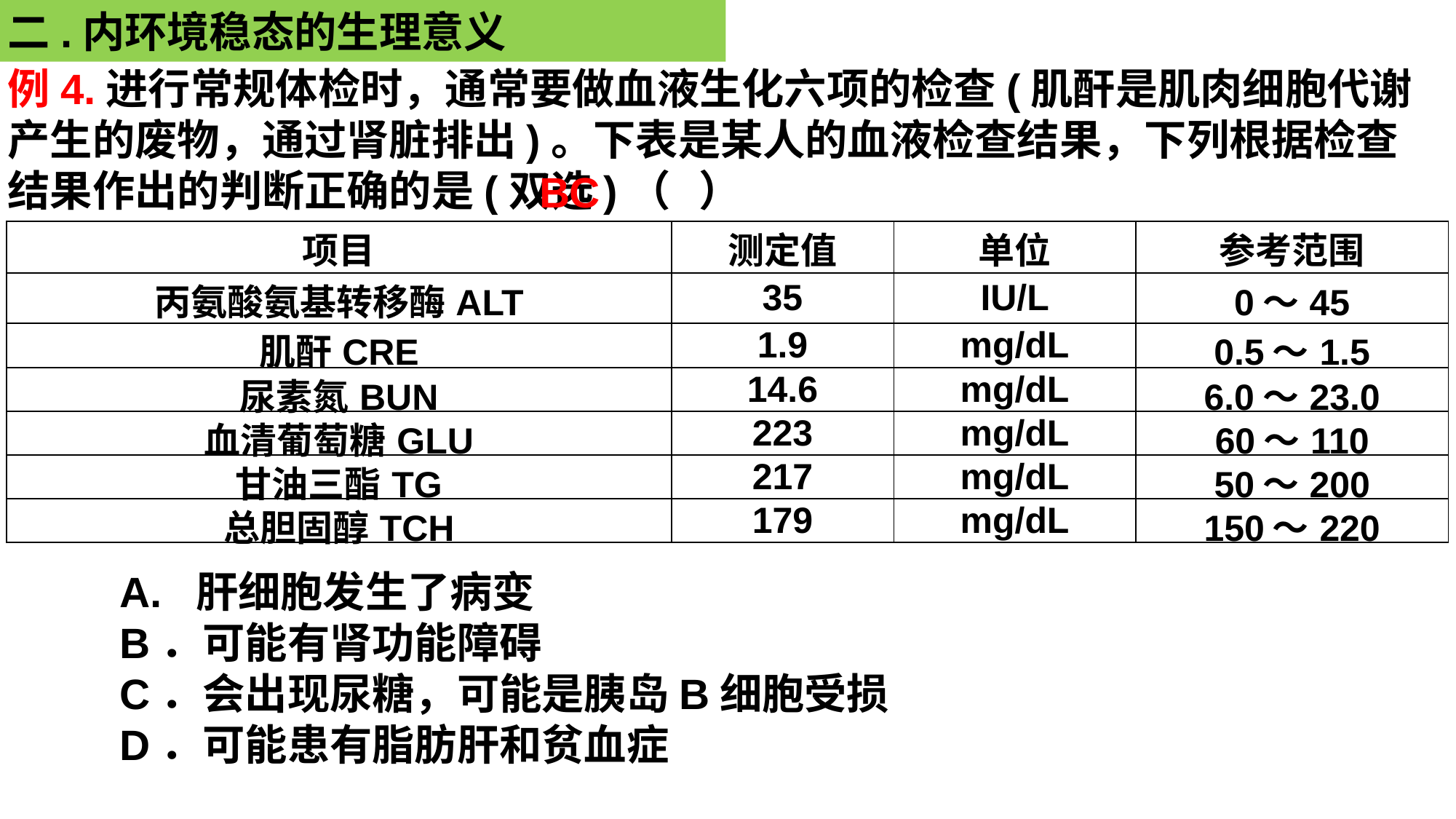

二.内环境稳态的生理意义
例4.进行常规体检时，通常要做血液生化六项的检查(肌酐是肌肉细胞代谢产生的废物，通过肾脏排出)。下表是某人的血液检查结果，下列根据检查结果作出的判断正确的是(双选)（   ）
BC
| 项目 | 测定值 | 单位 | 参考范围 |
| --- | --- | --- | --- |
| 丙氨酸氨基转移酶ALT | 35 | IU/L | 0～45 |
| 肌酐CRE | 1.9 | mg/dL | 0.5～1.5 |
| 尿素氮BUN | 14.6 | mg/dL | 6.0～23.0 |
| 血清葡萄糖GLU | 223 | mg/dL | 60～110 |
| 甘油三酯TG | 217 | mg/dL | 50～200 |
| 总胆固醇TCH | 179 | mg/dL | 150～220 |
A.  肝细胞发生了病变
B．可能有肾功能障碍
C．会出现尿糖，可能是胰岛B细胞受损
D．可能患有脂肪肝和贫血症